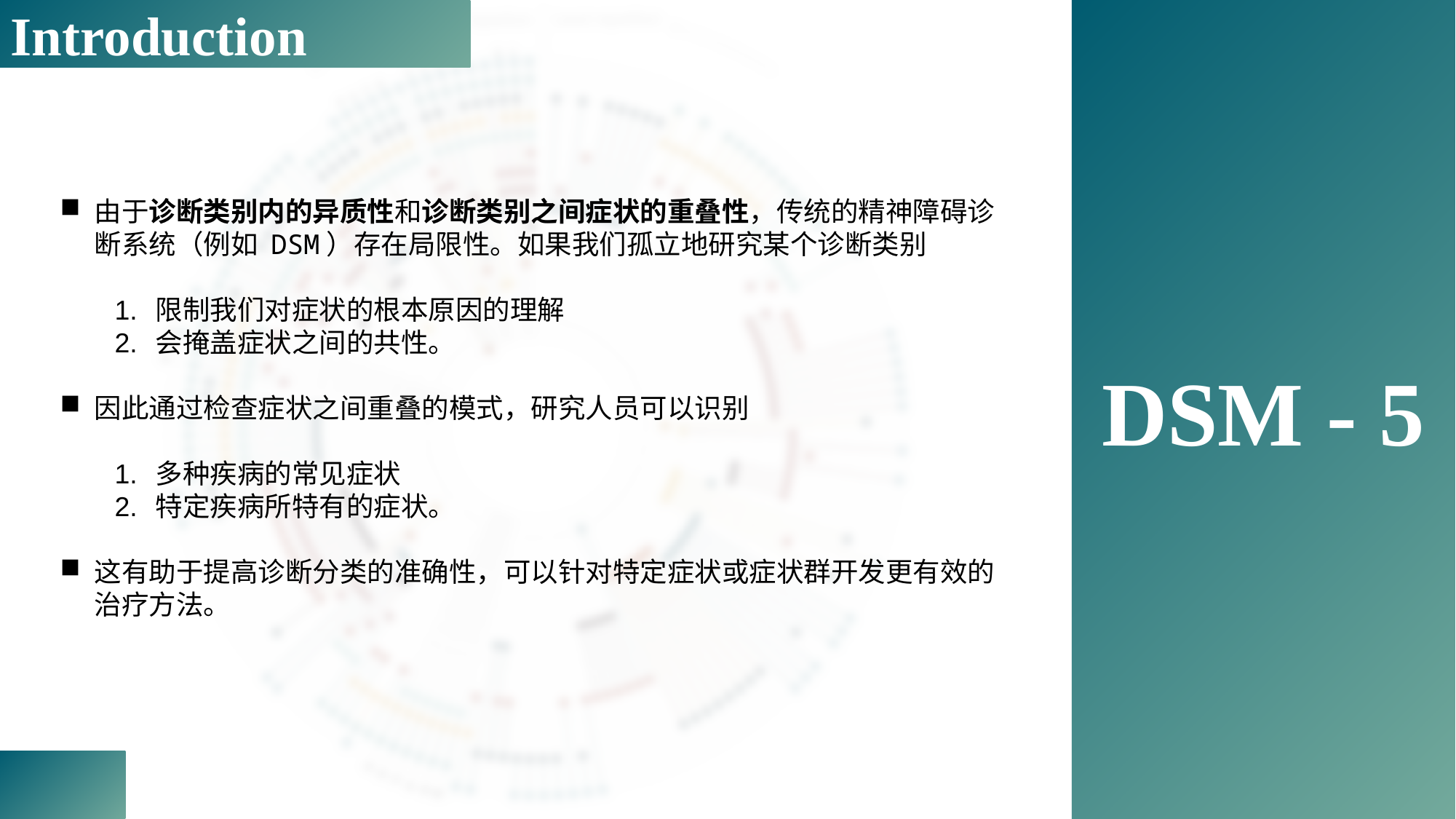

Introduction
DSM - 5
由于诊断类别内的异质性和诊断类别之间症状的重叠性，传统的精神障碍诊断系统（例如 DSM）存在局限性。如果我们孤立地研究某个诊断类别

限制我们对症状的根本原因的理解
会掩盖症状之间的共性。

因此通过检查症状之间重叠的模式，研究人员可以识别

多种疾病的常见症状
特定疾病所特有的症状。

这有助于提高诊断分类的准确性，可以针对特定症状或症状群开发更有效的治疗方法。